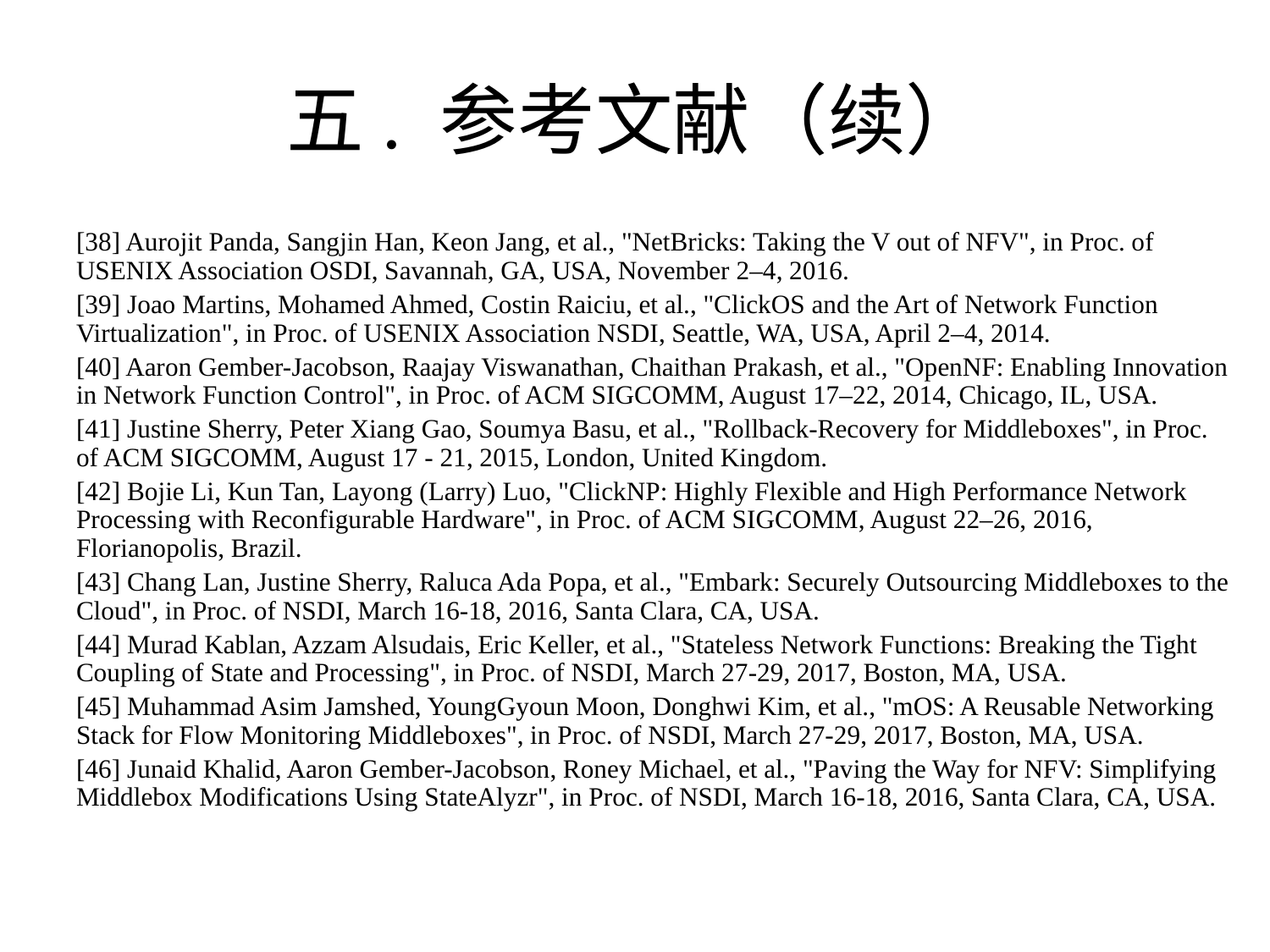

# 五. 参考文献（续）
[38] Aurojit Panda, Sangjin Han, Keon Jang, et al., "NetBricks: Taking the V out of NFV", in Proc. of USENIX Association OSDI, Savannah, GA, USA, November 2–4, 2016.
[39] Joao Martins, Mohamed Ahmed, Costin Raiciu, et al., "ClickOS and the Art of Network Function Virtualization", in Proc. of USENIX Association NSDI, Seattle, WA, USA, April 2–4, 2014.
[40] Aaron Gember-Jacobson, Raajay Viswanathan, Chaithan Prakash, et al., "OpenNF: Enabling Innovation in Network Function Control", in Proc. of ACM SIGCOMM, August 17–22, 2014, Chicago, IL, USA.
[41] Justine Sherry, Peter Xiang Gao, Soumya Basu, et al., "Rollback-Recovery for Middleboxes", in Proc. of ACM SIGCOMM, August 17 - 21, 2015, London, United Kingdom.
[42] Bojie Li, Kun Tan, Layong (Larry) Luo, "ClickNP: Highly Flexible and High Performance Network Processing with Reconfigurable Hardware", in Proc. of ACM SIGCOMM, August 22–26, 2016, Florianopolis, Brazil.
[43] Chang Lan, Justine Sherry, Raluca Ada Popa, et al., "Embark: Securely Outsourcing Middleboxes to the Cloud", in Proc. of NSDI, March 16-18, 2016, Santa Clara, CA, USA.
[44] Murad Kablan, Azzam Alsudais, Eric Keller, et al., "Stateless Network Functions: Breaking the Tight Coupling of State and Processing", in Proc. of NSDI, March 27-29, 2017, Boston, MA, USA.
[45] Muhammad Asim Jamshed, YoungGyoun Moon, Donghwi Kim, et al., "mOS: A Reusable Networking Stack for Flow Monitoring Middleboxes", in Proc. of NSDI, March 27-29, 2017, Boston, MA, USA.
[46] Junaid Khalid, Aaron Gember-Jacobson, Roney Michael, et al., "Paving the Way for NFV: Simplifying Middlebox Modifications Using StateAlyzr", in Proc. of NSDI, March 16-18, 2016, Santa Clara, CA, USA.